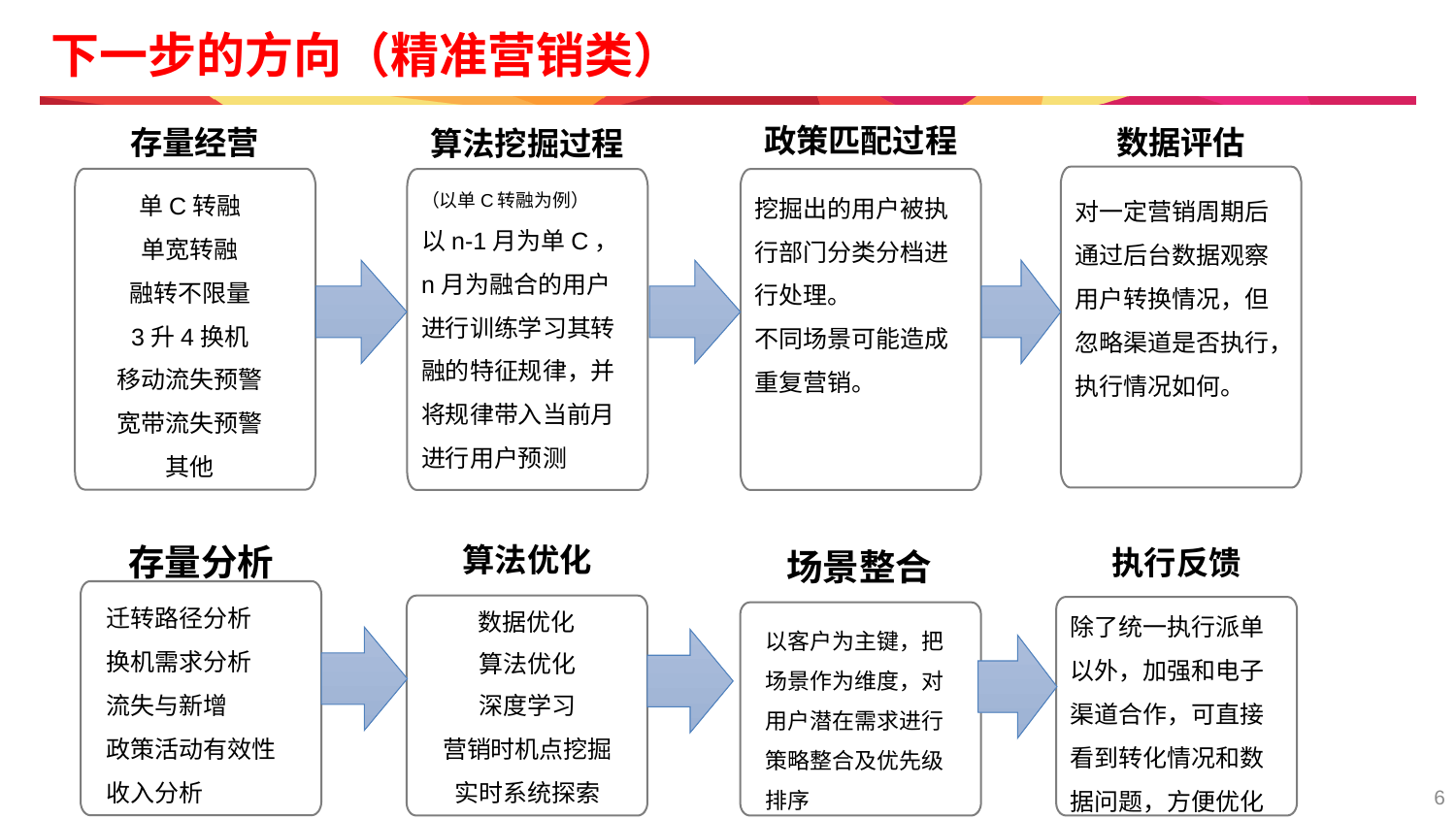

# 下一步的方向（精准营销类）
政策匹配过程

挖掘出的用户被执行部门分类分档进行处理。
不同场景可能造成重复营销。
存量经营

单C转融
单宽转融
融转不限量
3升4换机
移动流失预警
宽带流失预警
其他

数据评估

对一定营销周期后通过后台数据观察用户转换情况，但忽略渠道是否执行，执行情况如何。
算法挖掘过程

（以单C转融为例）
以n-1月为单C，n月为融合的用户进行训练学习其转融的特征规律，并将规律带入当前月进行用户预测

算法优化
存量分析
执行反馈
场景整合

迁转路径分析
换机需求分析
流失与新增
政策活动有效性
收入分析
数据优化
除了统一执行派单以外，加强和电子渠道合作，可直接看到转化情况和数据问题，方便优化

以客户为主键，把场景作为维度，对用户潜在需求进行策略整合及优先级排序

算法优化

深度学习
营销时机点挖掘
实时系统探索
6